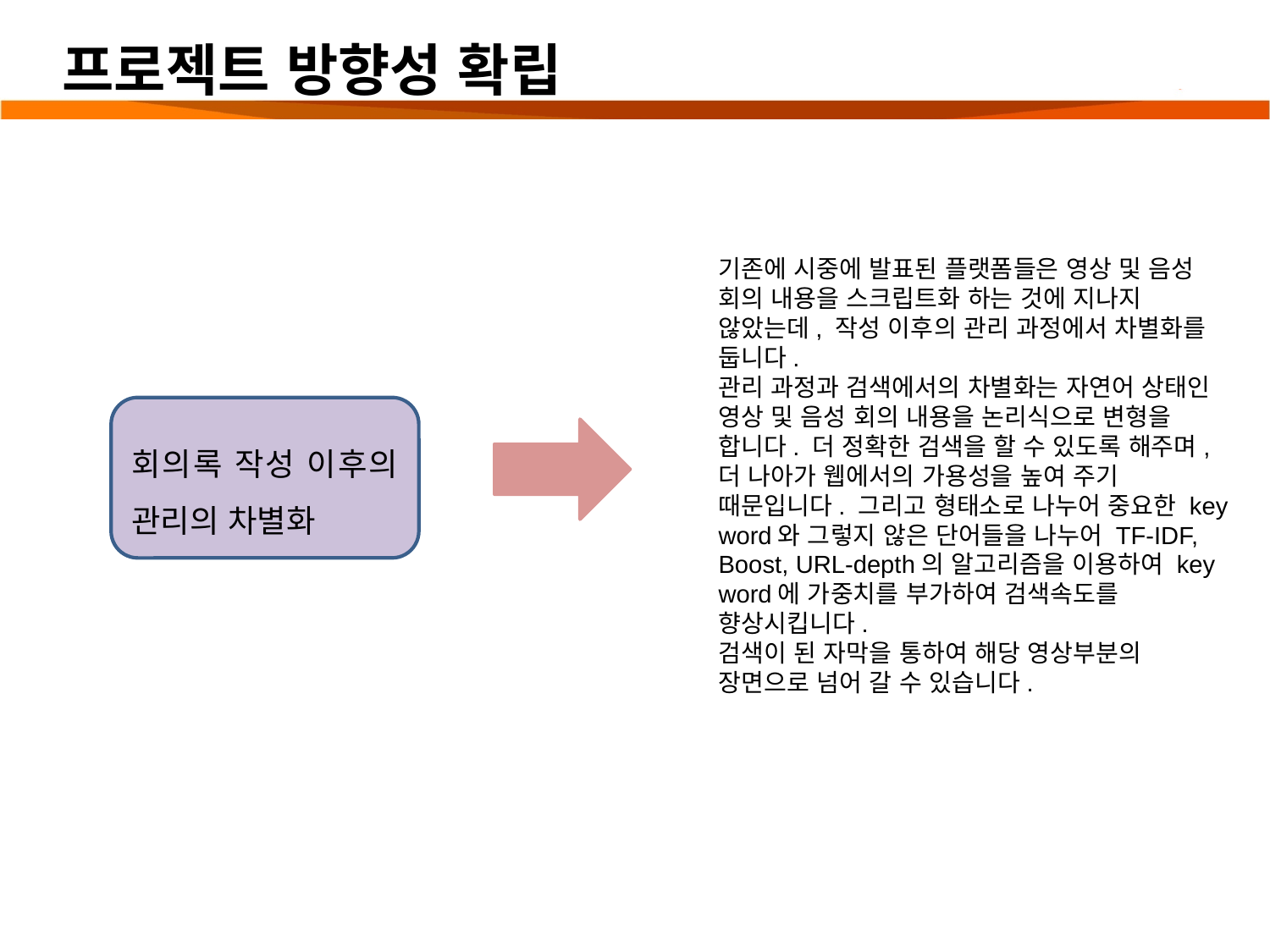

# 프로젝트 방향성 확립
기존에 시중에 발표된 플랫폼들은 영상 및 음성 회의 내용을 스크립트화 하는 것에 지나지 않았는데, 작성 이후의 관리 과정에서 차별화를 둡니다.
관리 과정과 검색에서의 차별화는 자연어 상태인 영상 및 음성 회의 내용을 논리식으로 변형을 합니다. 더 정확한 검색을 할 수 있도록 해주며, 더 나아가 웹에서의 가용성을 높여 주기 때문입니다. 그리고 형태소로 나누어 중요한 key word와 그렇지 않은 단어들을 나누어 TF-IDF, Boost, URL-depth의 알고리즘을 이용하여 key word에 가중치를 부가하여 검색속도를 향상시킵니다.
검색이 된 자막을 통하여 해당 영상부분의 장면으로 넘어 갈 수 있습니다.

회의록 작성 이후의 관리의 차별화